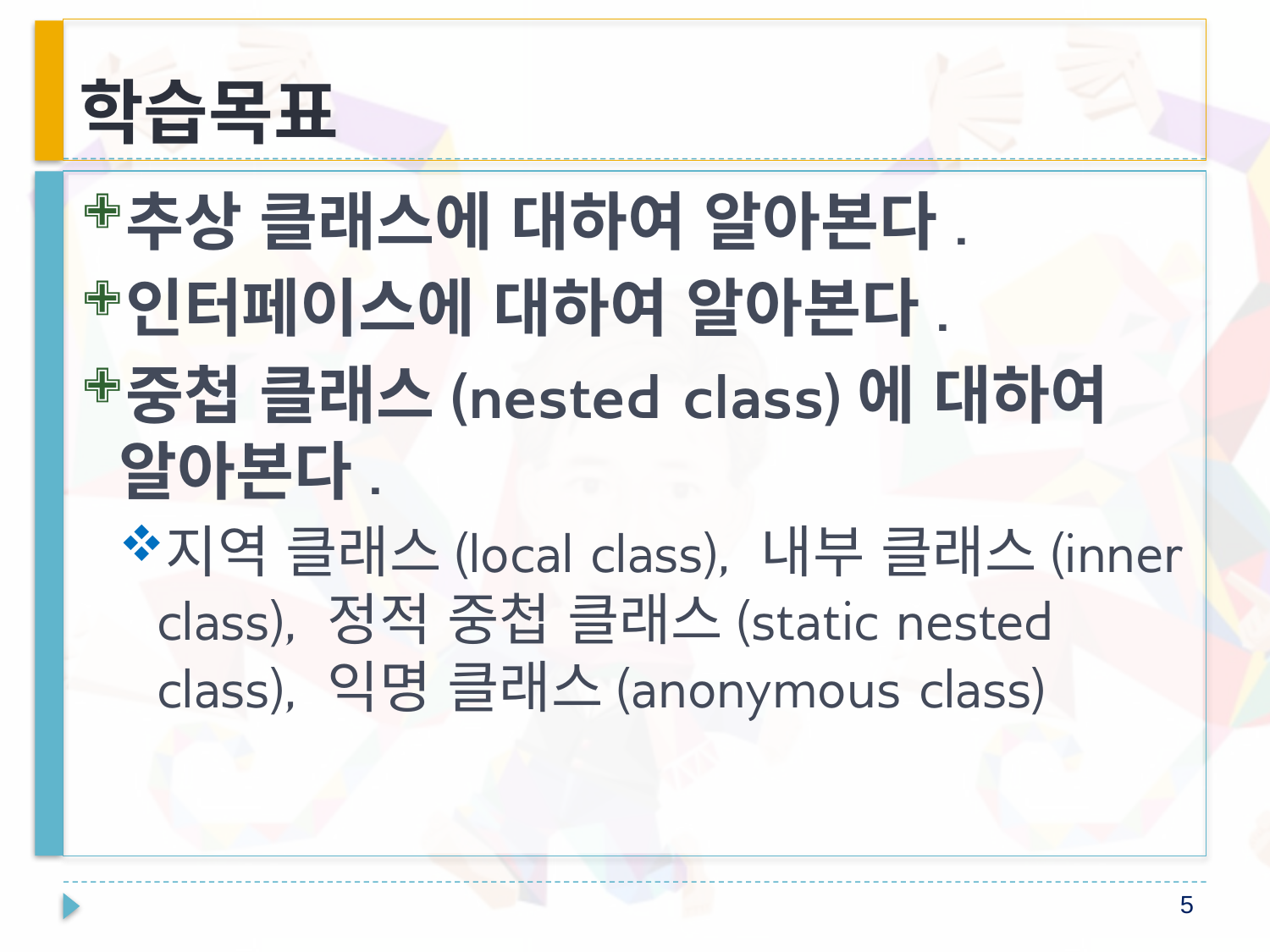

# 학습목표
추상 클래스에 대하여 알아본다.
인터페이스에 대하여 알아본다.
중첩 클래스(nested class)에 대하여 알아본다.
지역 클래스(local class), 내부 클래스(inner class), 정적 중첩 클래스(static nested class), 익명 클래스(anonymous class)
5